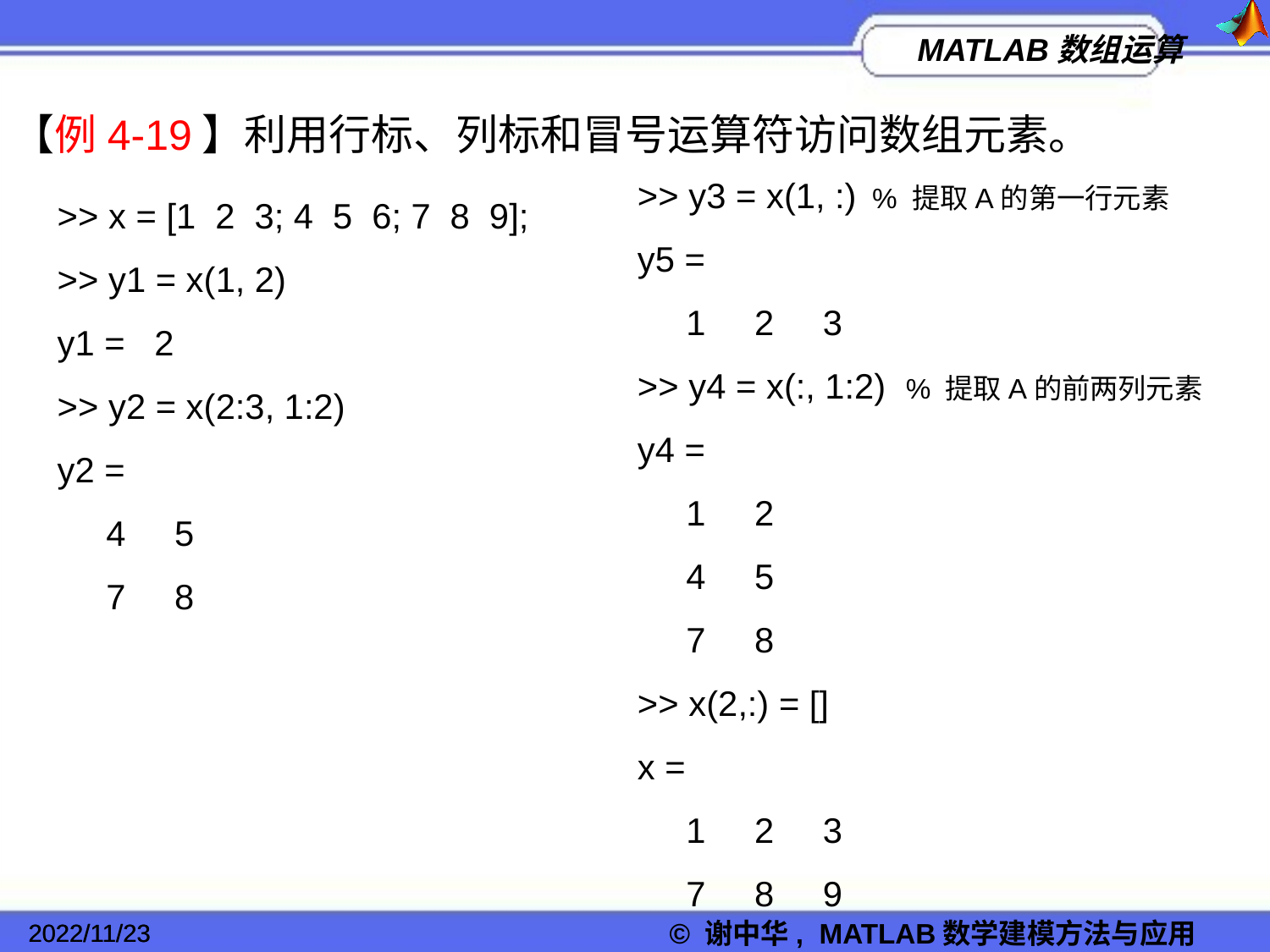

【例4-19】利用行标、列标和冒号运算符访问数组元素。
>> y3 = x(1, :)  % 提取A的第一行元素
y5 =
     1     2     3
>> y4 = x(:, 1:2)  % 提取A的前两列元素
y4 =
     1     2
     4     5
     7     8
>> x(2,:) = []
x =
     1     2     3
     7     8     9
>> x = [1  2  3; 4  5  6; 7  8  9];
>> y1 = x(1, 2)
y1 =   2
>> y2 = x(2:3, 1:2)
y2 =
     4     5
     7     8
2022/11/23
© 谢中华,  MATLAB数学建模方法与应用